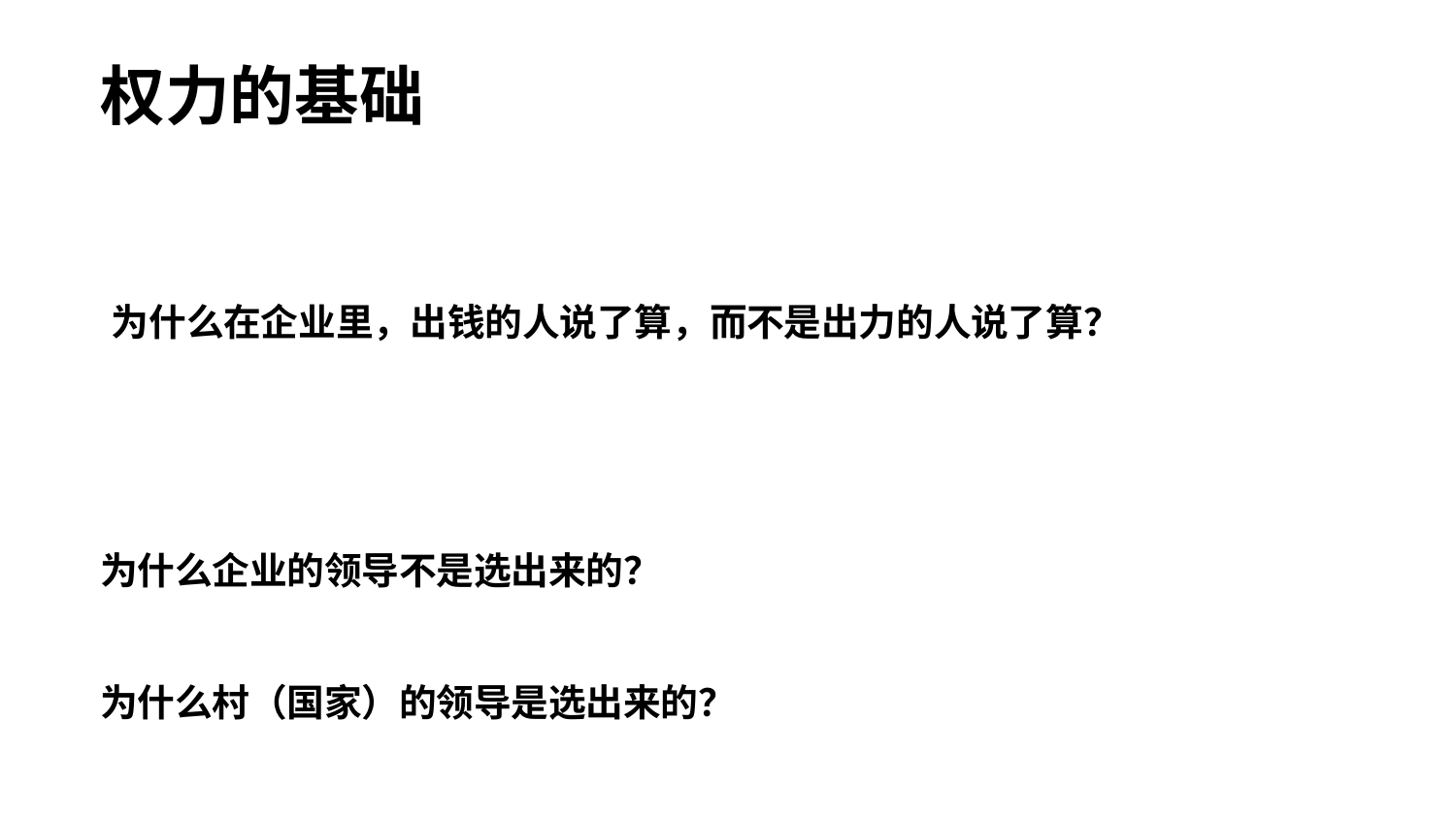

权力的基础
为什么在企业里，出钱的人说了算，而不是出力的人说了算？
为什么企业的领导不是选出来的？
为什么村（国家）的领导是选出来的？